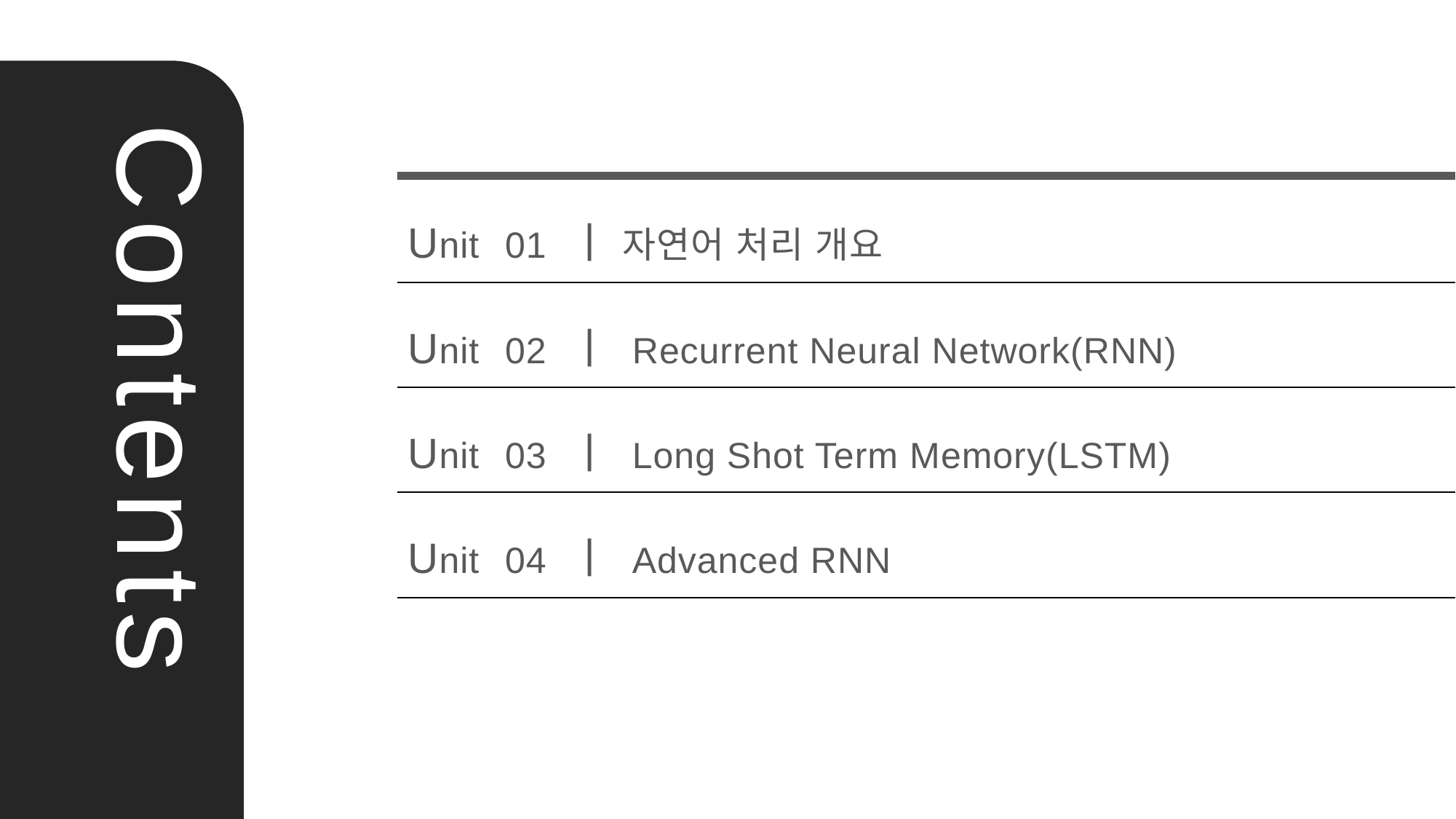

Unit  01 ㅣ 자연어 처리 개요
Unit  02 ㅣ Recurrent Neural Network(RNN)
Unit  03 ㅣ Long Shot Term Memory(LSTM)
Unit  04 ㅣ Advanced RNN

Contents